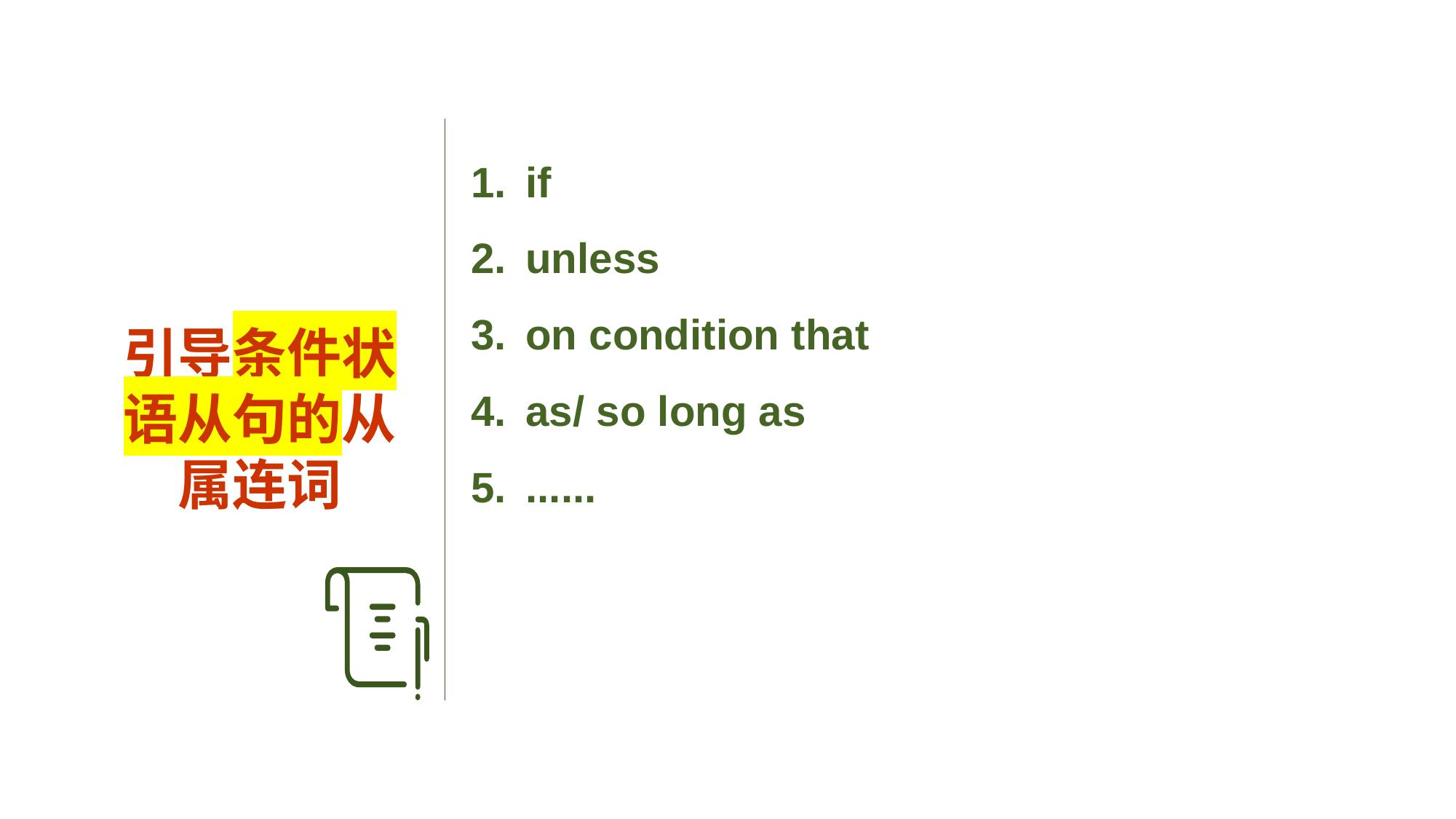

if
unless
on condition that
as/ so long as
......

引导条件状语从句的从属连词